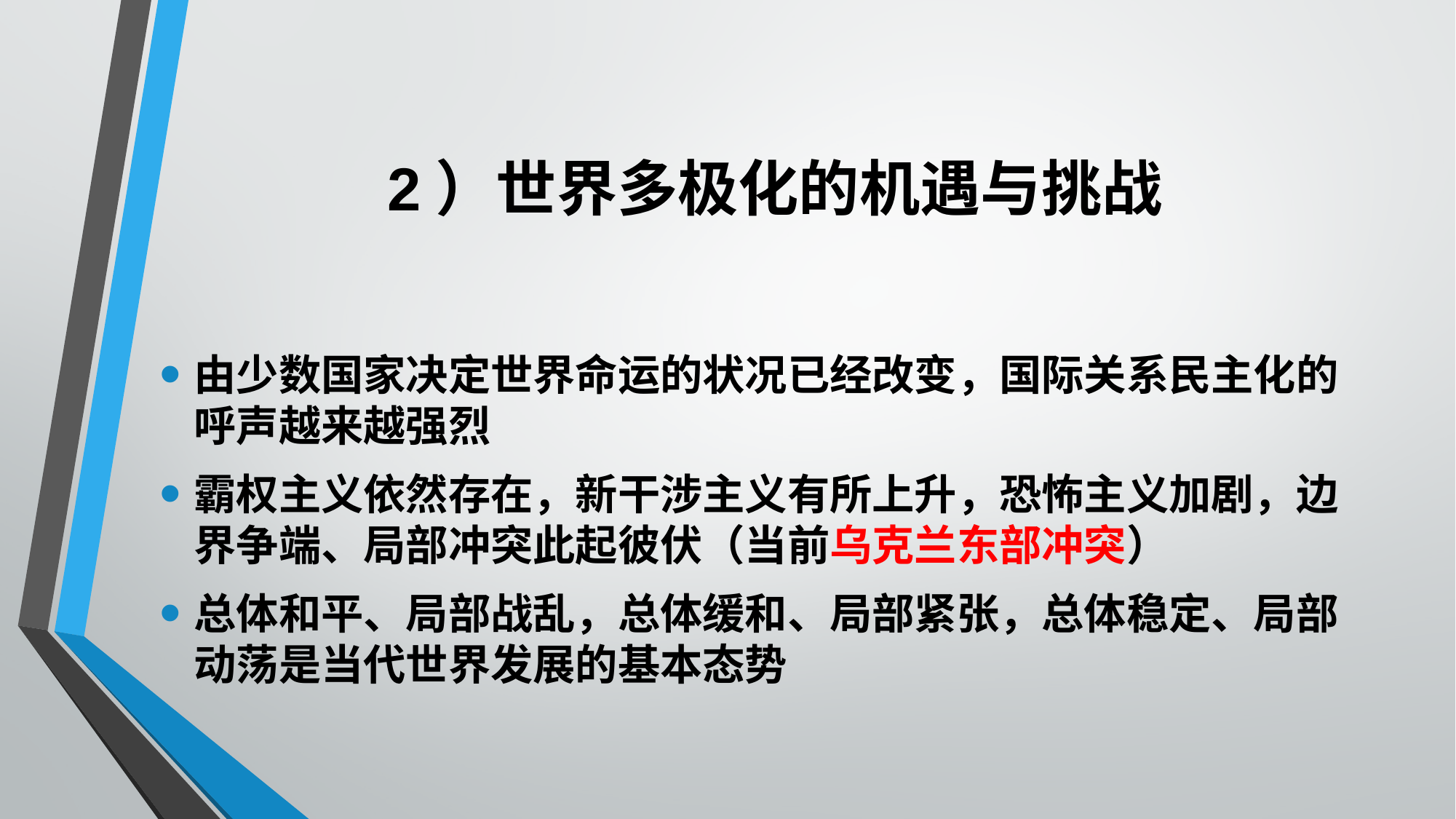

# 2）世界多极化的机遇与挑战
由少数国家决定世界命运的状况已经改变，国际关系民主化的呼声越来越强烈
霸权主义依然存在，新干涉主义有所上升，恐怖主义加剧，边界争端、局部冲突此起彼伏（当前乌克兰东部冲突）
总体和平、局部战乱，总体缓和、局部紧张，总体稳定、局部动荡是当代世界发展的基本态势